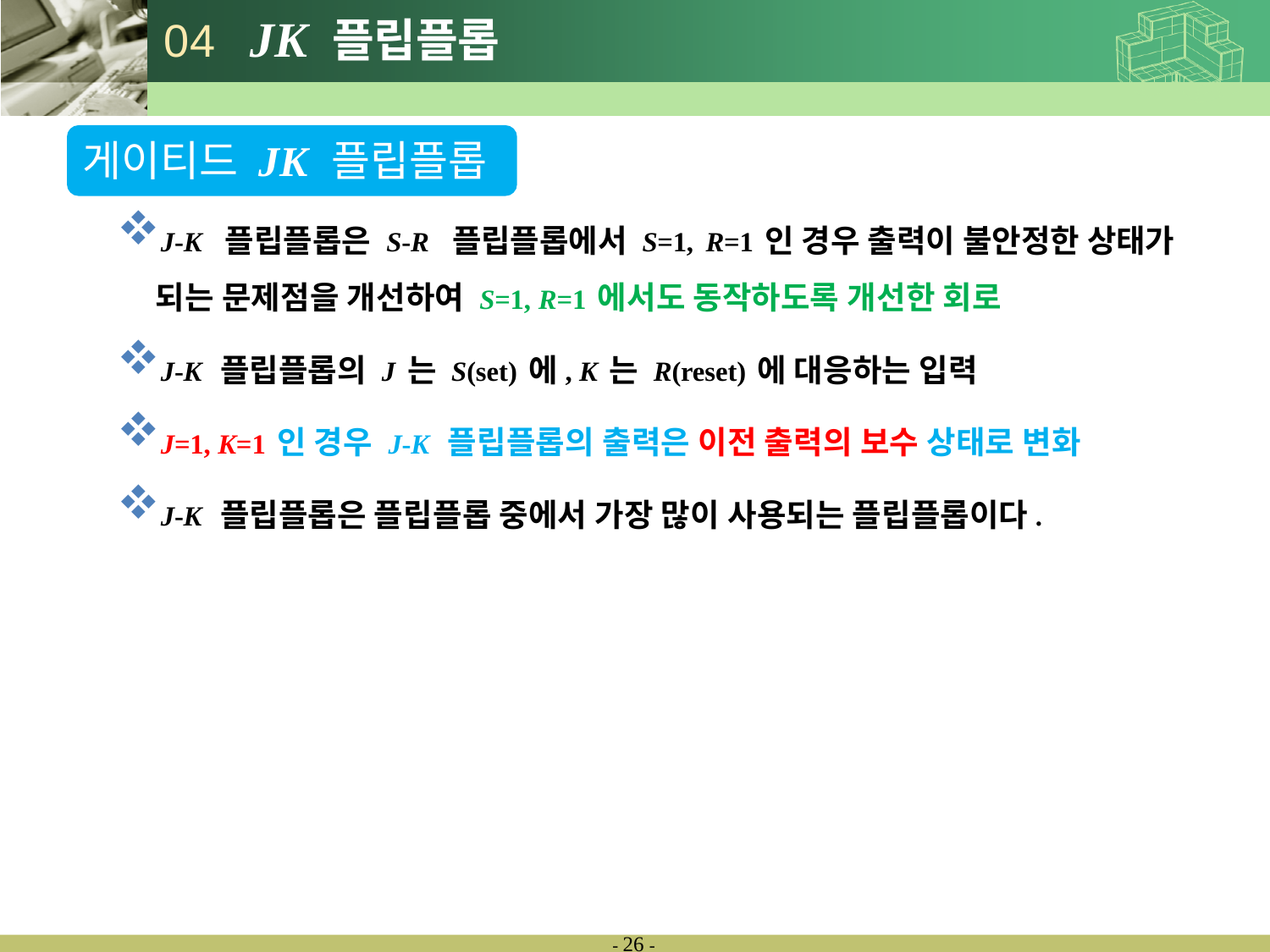

# 04	JK 플립플롭
게이티드 JK 플립플롭
J-K 플립플롭은 S-R 플립플롭에서 S=1, R=1인 경우 출력이 불안정한 상태가  되는 문제점을 개선하여 S=1, R=1에서도 동작하도록 개선한 회로
J-K 플립플롭의 J는 S(set)에, K는 R(reset)에 대응하는 입력
J=1, K=1인 경우 J-K 플립플롭의 출력은 이전 출력의 보수 상태로 변화
J-K 플립플롭은 플립플롭 중에서 가장 많이 사용되는 플립플롭이다.

- 26 -